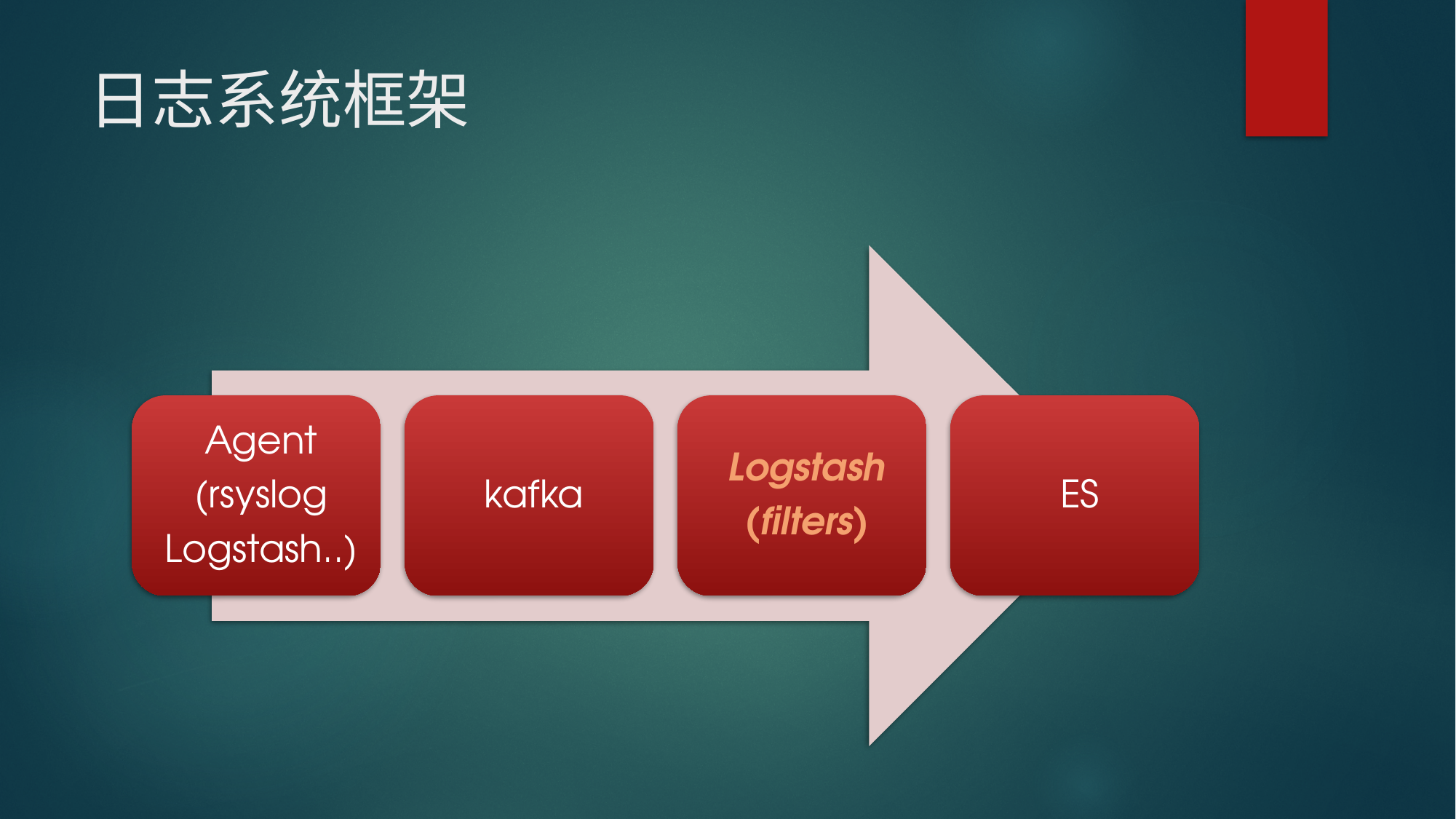

# 日志系统框架
Agent
(rsyslog
Logstash..)
kafka
Logstash
(filters)
ES